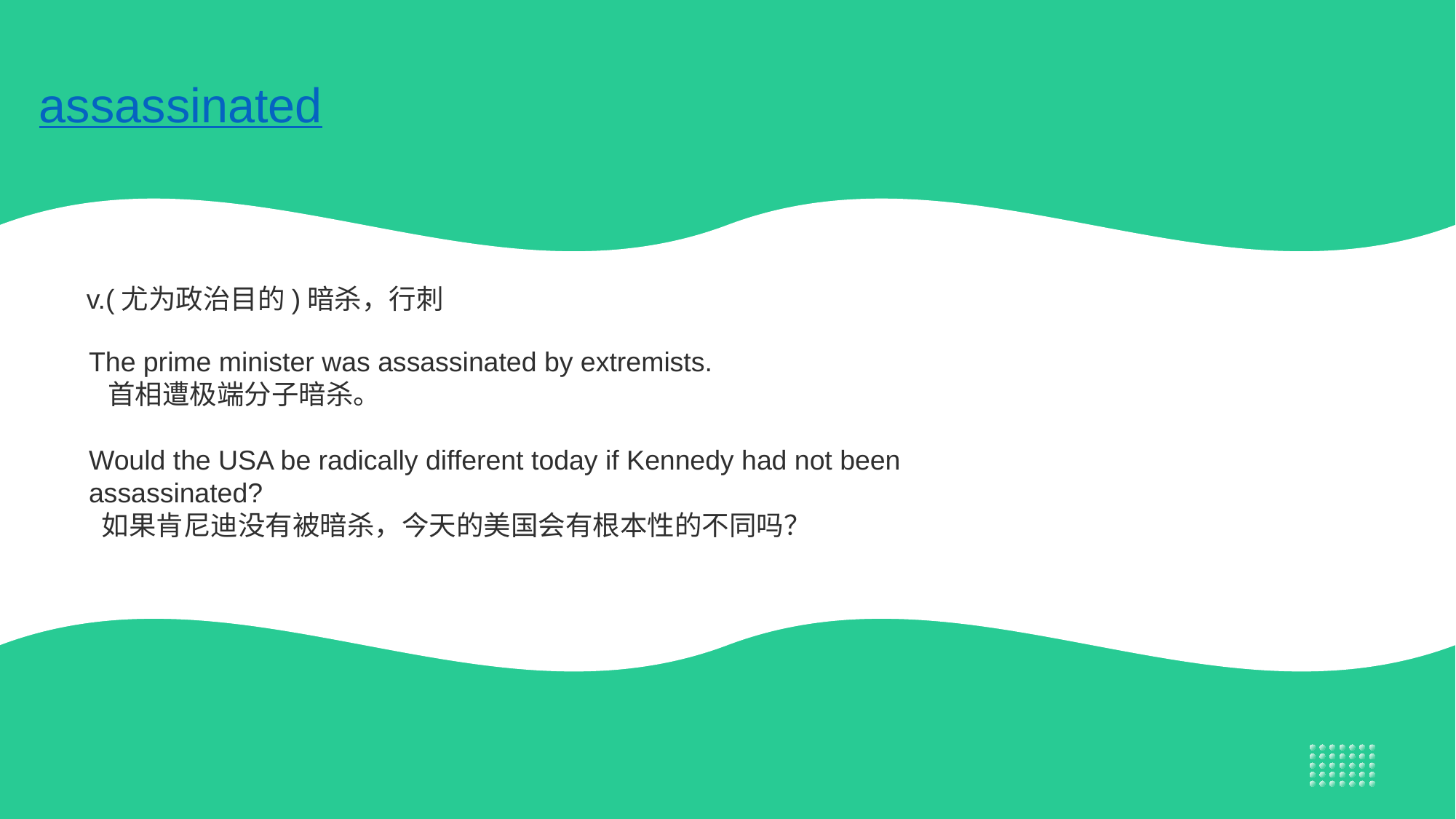

assassinated
v.(尤为政治目的)暗杀，行刺

The prime minister was assassinated by extremists.
  首相遭极端分子暗杀。

Would the USA be radically different today if Kennedy had not been assassinated?
 如果肯尼迪没有被暗杀，今天的美国会有根本性的不同吗？